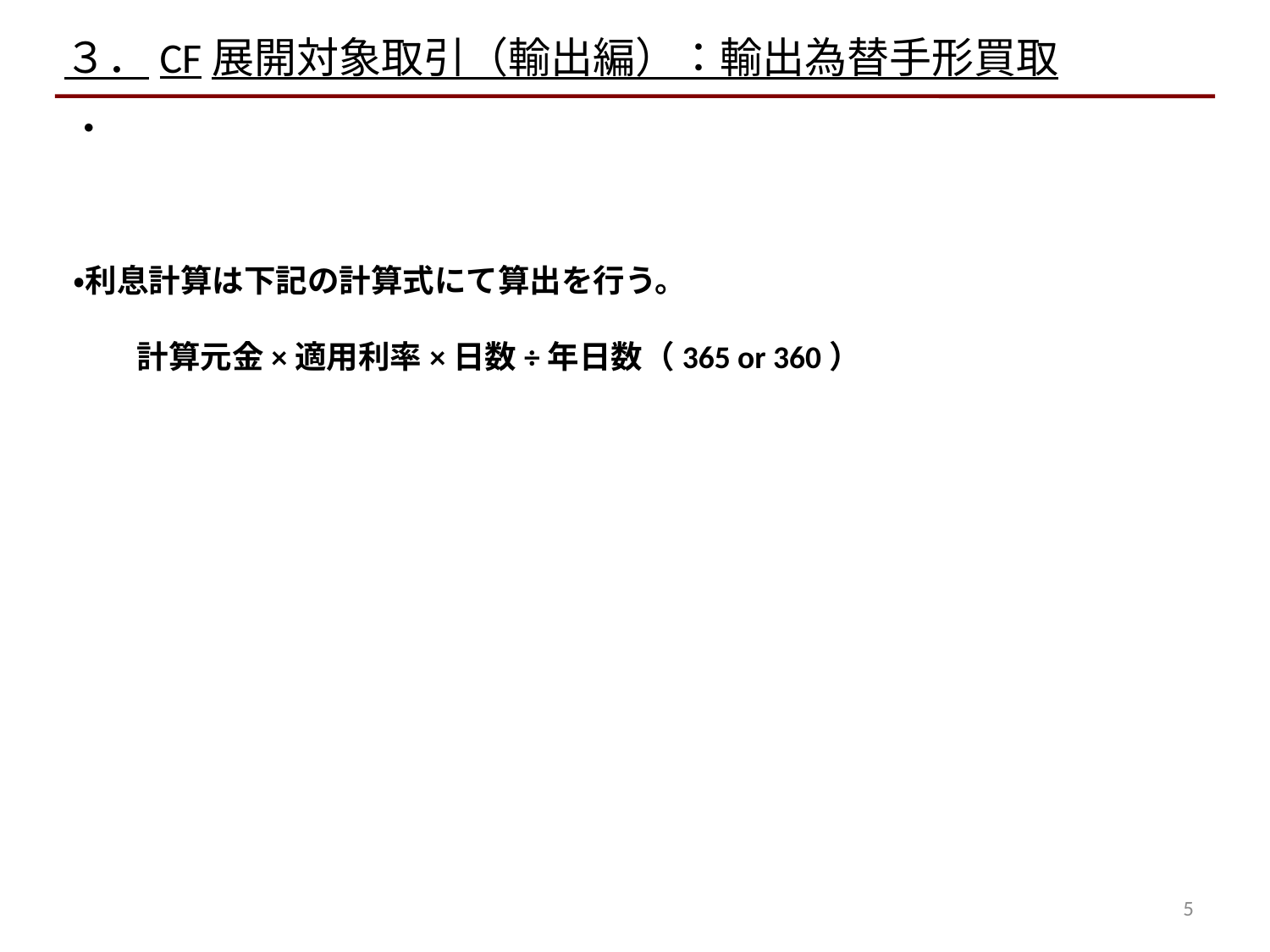

# ３．CF展開対象取引（輸出編）：輸出為替手形買取

・

・利息計算は下記の計算式にて算出を行う。

　　計算元金×適用利率×日数÷年日数（365 or 360）

5